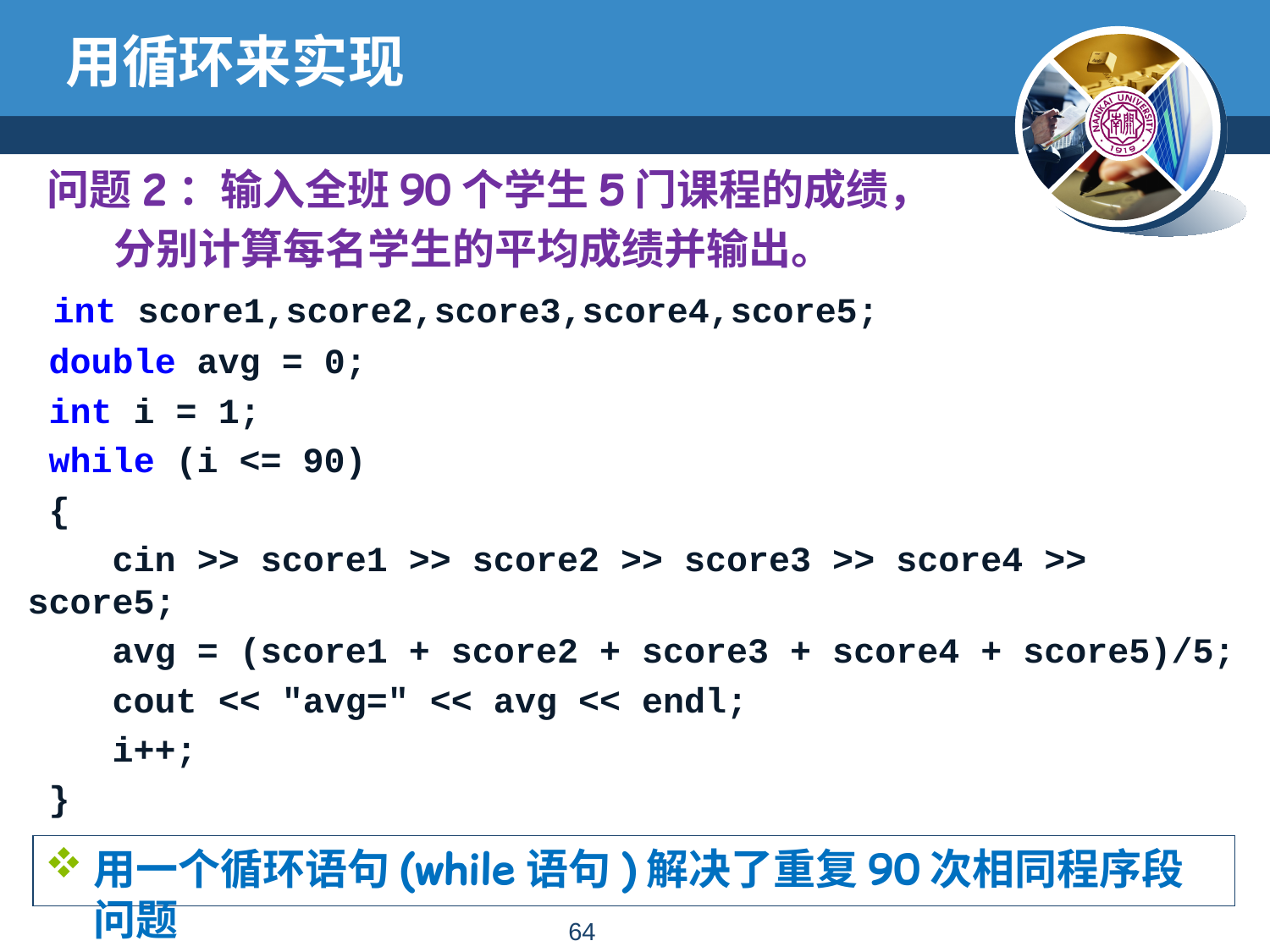

# 用循环来实现
 问题2：输入全班90个学生5门课程的成绩，
        分别计算每名学生的平均成绩并输出。
 int score1,score2,score3,score4,score5;
 double avg = 0;
 int i = 1;
 while (i <= 90)
 {
    cin >> score1 >> score2 >> score3 >> score4 >> score5;
    avg = (score1 + score2 + score3 + score4 + score5)/5;
    cout << "avg=" << avg << endl;
    i++;
 }

用一个循环语句(while语句)解决了重复90次相同程序段问题
64